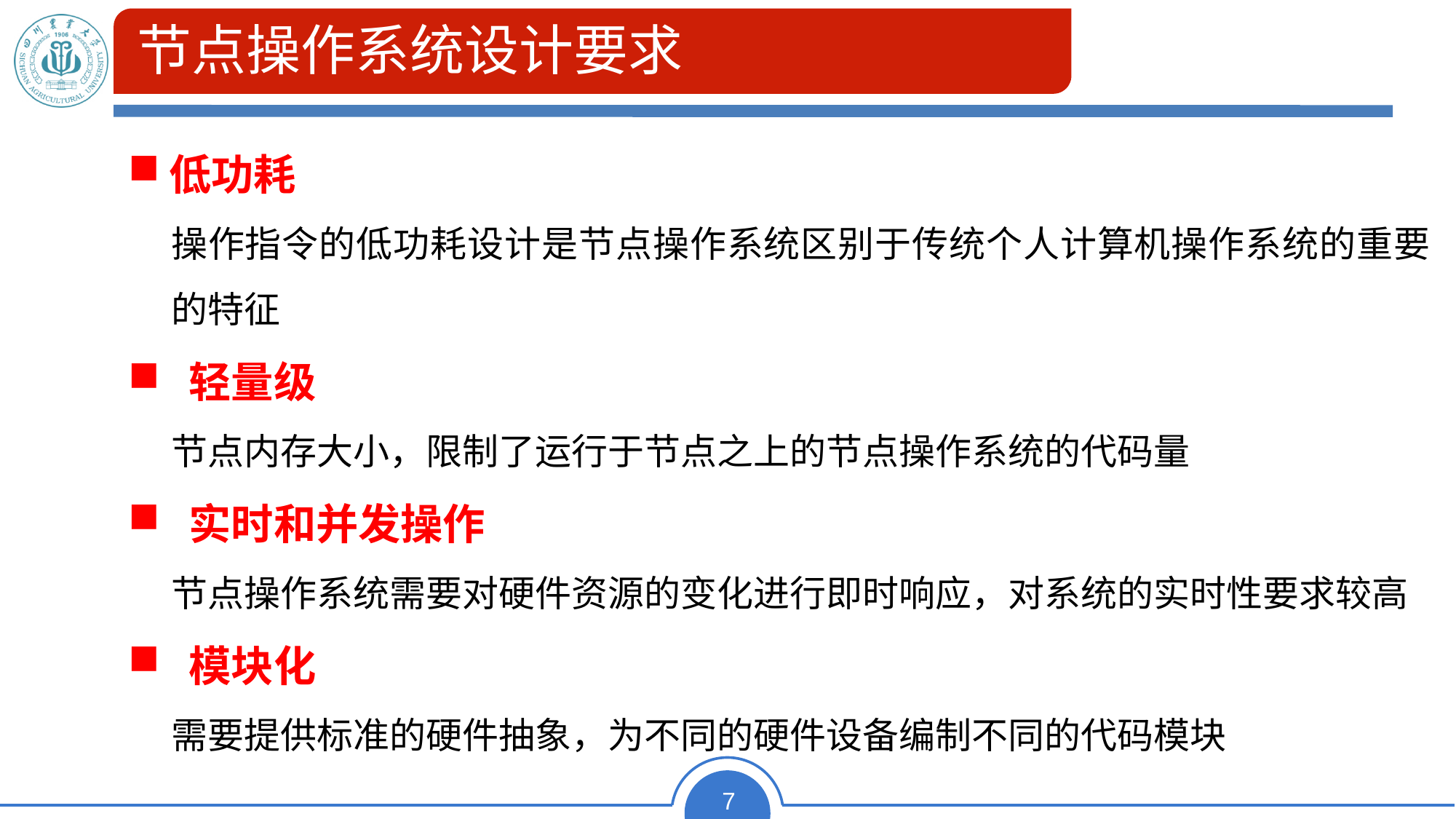

# 节点操作系统设计要求
低功耗
操作指令的低功耗设计是节点操作系统区别于传统个人计算机操作系统的重要的特征
 轻量级
节点内存大小，限制了运行于节点之上的节点操作系统的代码量
 实时和并发操作
节点操作系统需要对硬件资源的变化进行即时响应，对系统的实时性要求较高
 模块化
需要提供标准的硬件抽象，为不同的硬件设备编制不同的代码模块